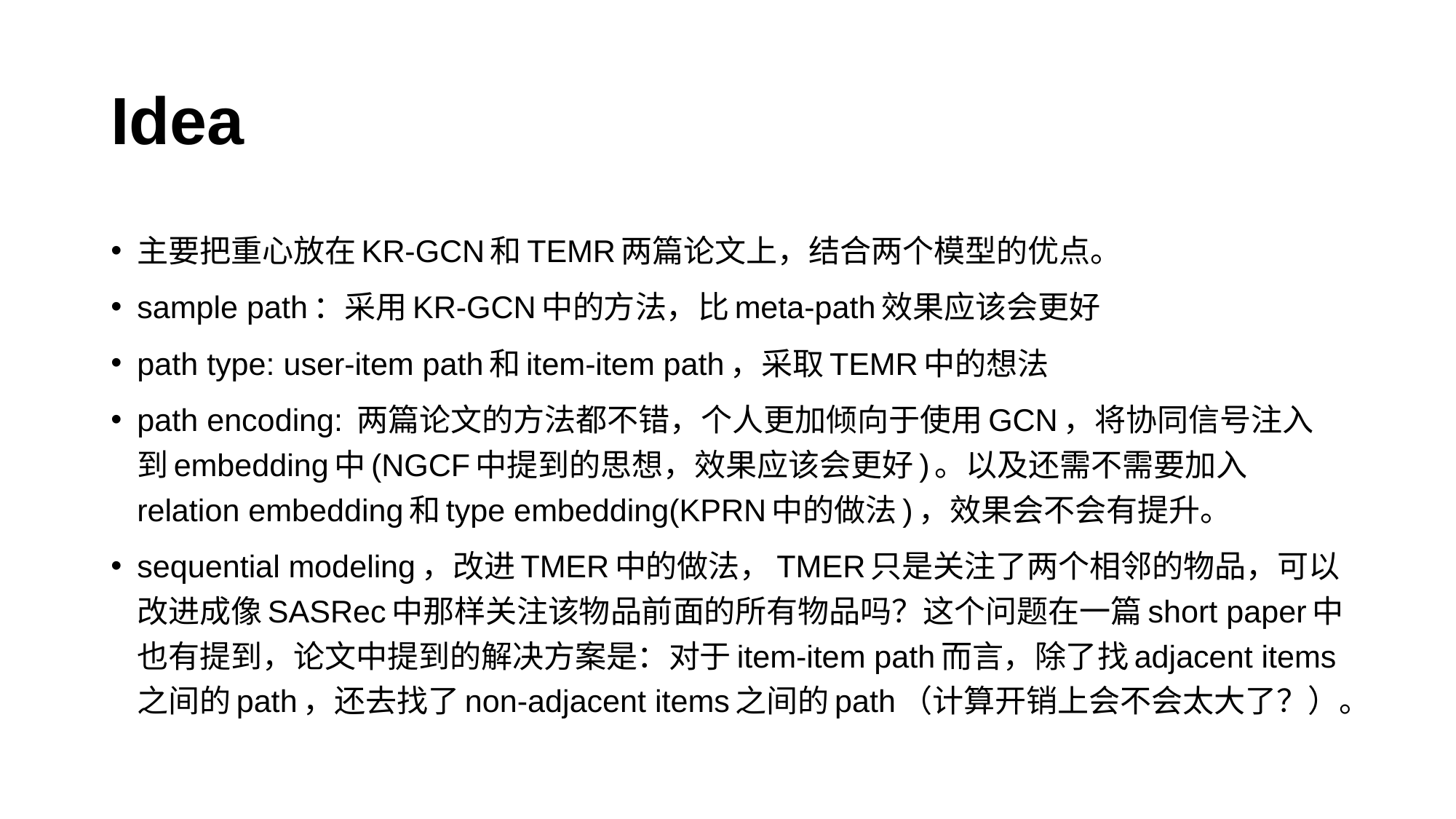

# Idea
主要把重心放在KR-GCN和TEMR两篇论文上，结合两个模型的优点。
sample path：采用KR-GCN中的方法，比meta-path效果应该会更好
path type: user-item path和item-item path，采取TEMR中的想法
path encoding: 两篇论文的方法都不错，个人更加倾向于使用GCN，将协同信号注入到embedding中(NGCF中提到的思想，效果应该会更好)。以及还需不需要加入relation embedding和type embedding(KPRN中的做法)，效果会不会有提升。
sequential modeling，改进TMER中的做法，TMER只是关注了两个相邻的物品，可以改进成像SASRec中那样关注该物品前面的所有物品吗？这个问题在一篇short paper中也有提到，论文中提到的解决方案是：对于item-item path而言，除了找adjacent items之间的path，还去找了non-adjacent items之间的path（计算开销上会不会太大了？）。